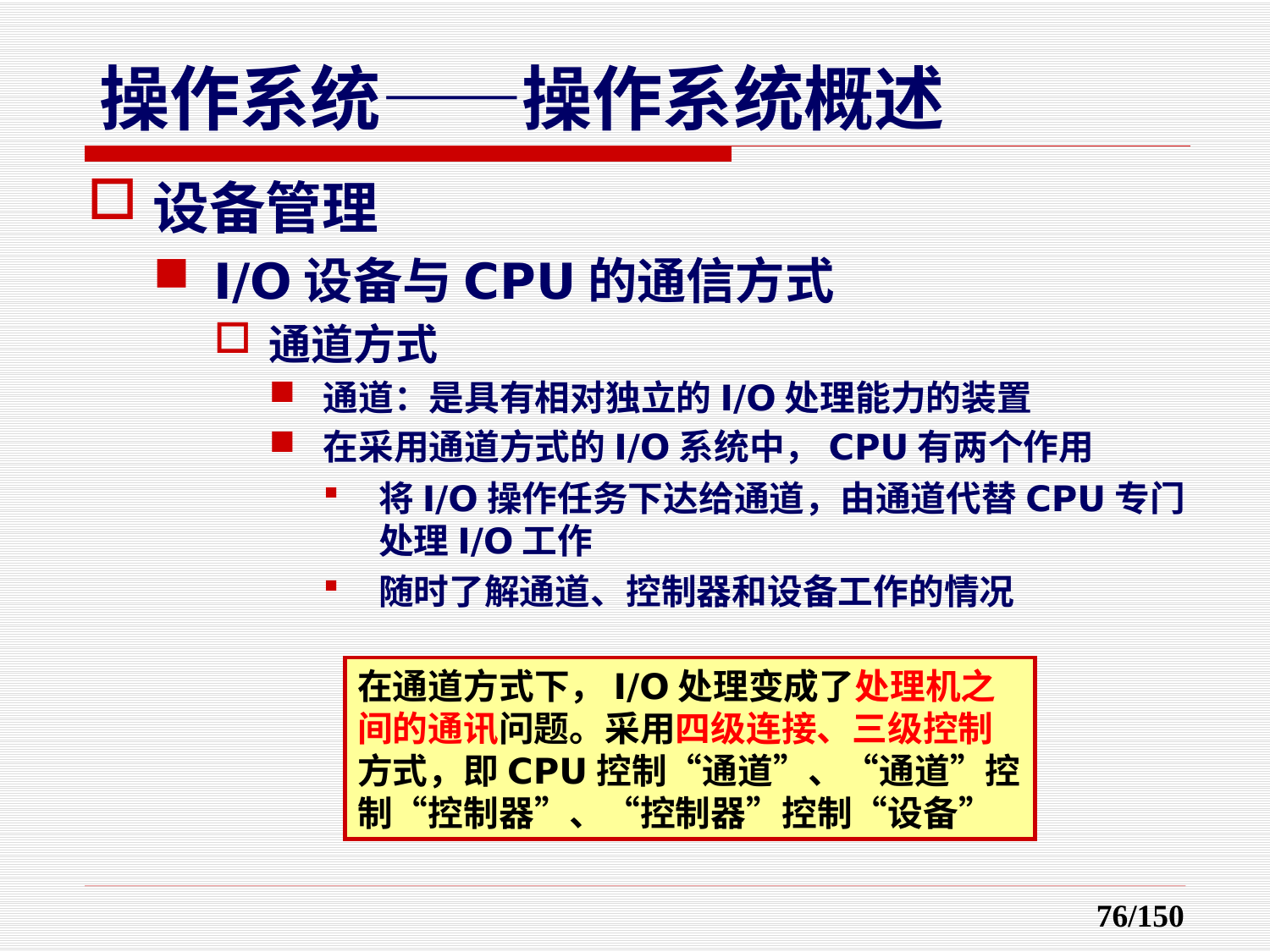

设备管理
I/O设备与CPU的通信方式
通道方式
通道：是具有相对独立的I/O处理能力的装置
在采用通道方式的I/O系统中，CPU有两个作用
将I/O操作任务下达给通道，由通道代替CPU专门处理I/O工作
随时了解通道、控制器和设备工作的情况

在通道方式下，I/O处理变成了处理机之间的通讯问题。采用四级连接、三级控制方式，即CPU控制“通道”、“通道”控制“控制器”、“控制器”控制“设备”